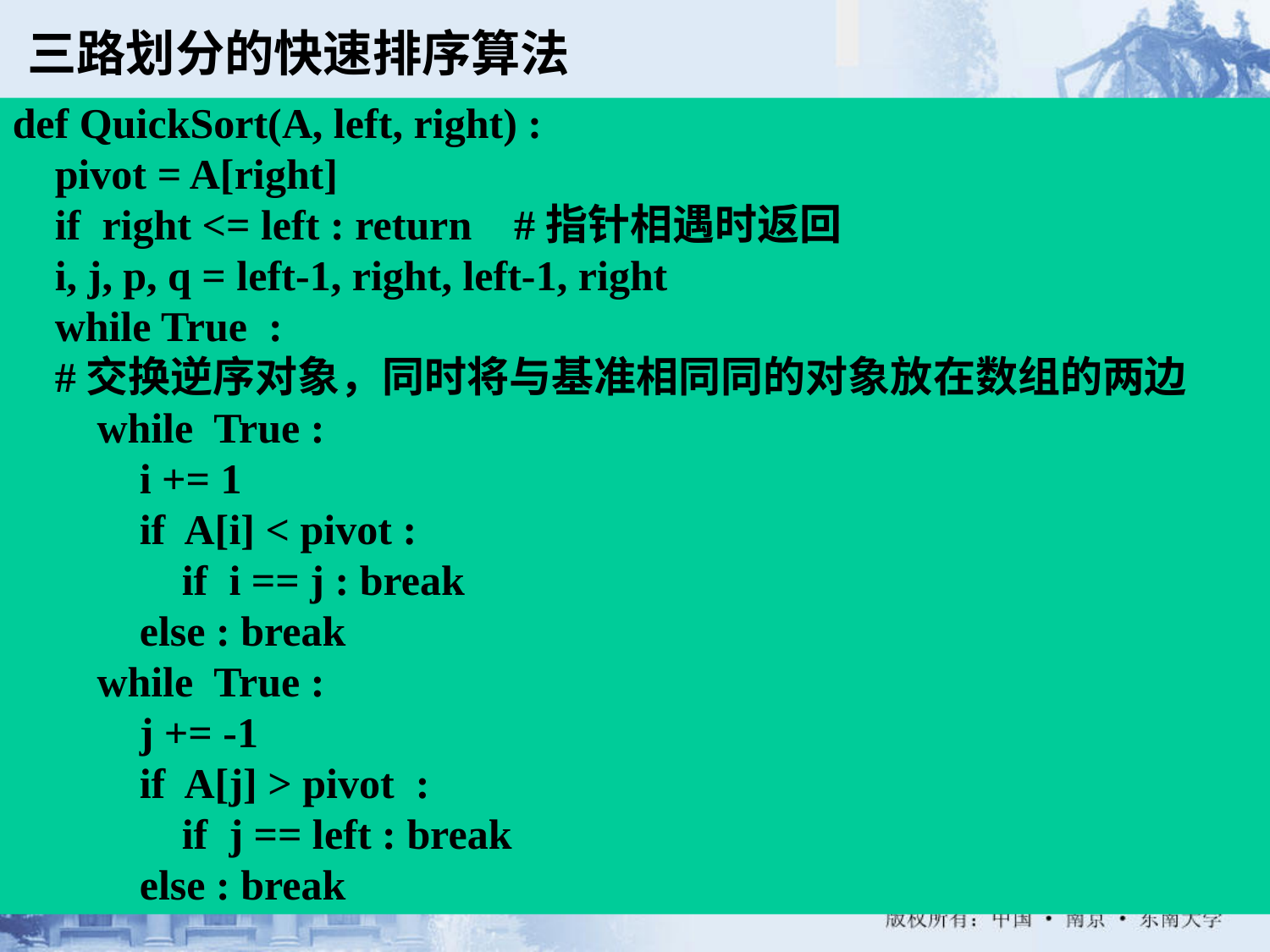

三路划分的快速排序算法
def QuickSort(A, left, right) :
    pivot = A[right]
    if  right <= left : return    #指针相遇时返回
    i, j, p, q = left-1, right, left-1, right
    while True  :
    #交换逆序对象，同时将与基准相同同的对象放在数组的两边
        while  True :
            i += 1
            if  A[i] < pivot :
                if  i == j : break
            else : break
        while  True :
            j += -1
            if  A[j] > pivot  :
                if  j == left : break
            else : break